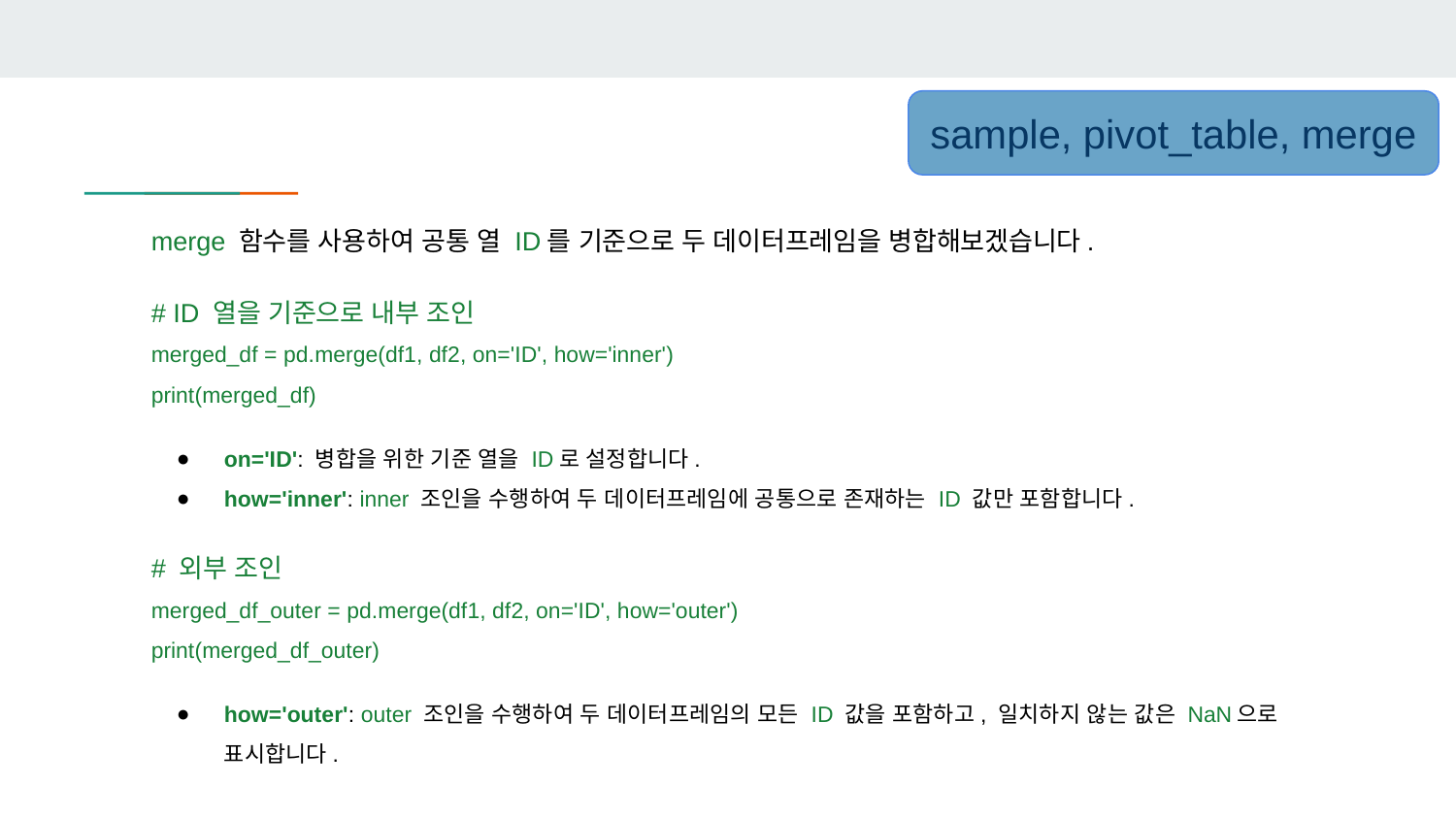

sample, pivot_table, merge
merge 함수를 사용하여 공통 열 ID를 기준으로 두 데이터프레임을 병합해보겠습니다.
# ID 열을 기준으로 내부 조인
merged_df = pd.merge(df1, df2, on='ID', how='inner')
print(merged_df)
on='ID': 병합을 위한 기준 열을 ID로 설정합니다.
how='inner': inner 조인을 수행하여 두 데이터프레임에 공통으로 존재하는 ID 값만 포함합니다.
# 외부 조인
merged_df_outer = pd.merge(df1, df2, on='ID', how='outer')
print(merged_df_outer)
how='outer': outer 조인을 수행하여 두 데이터프레임의 모든 ID 값을 포함하고, 일치하지 않는 값은 NaN으로 표시합니다.